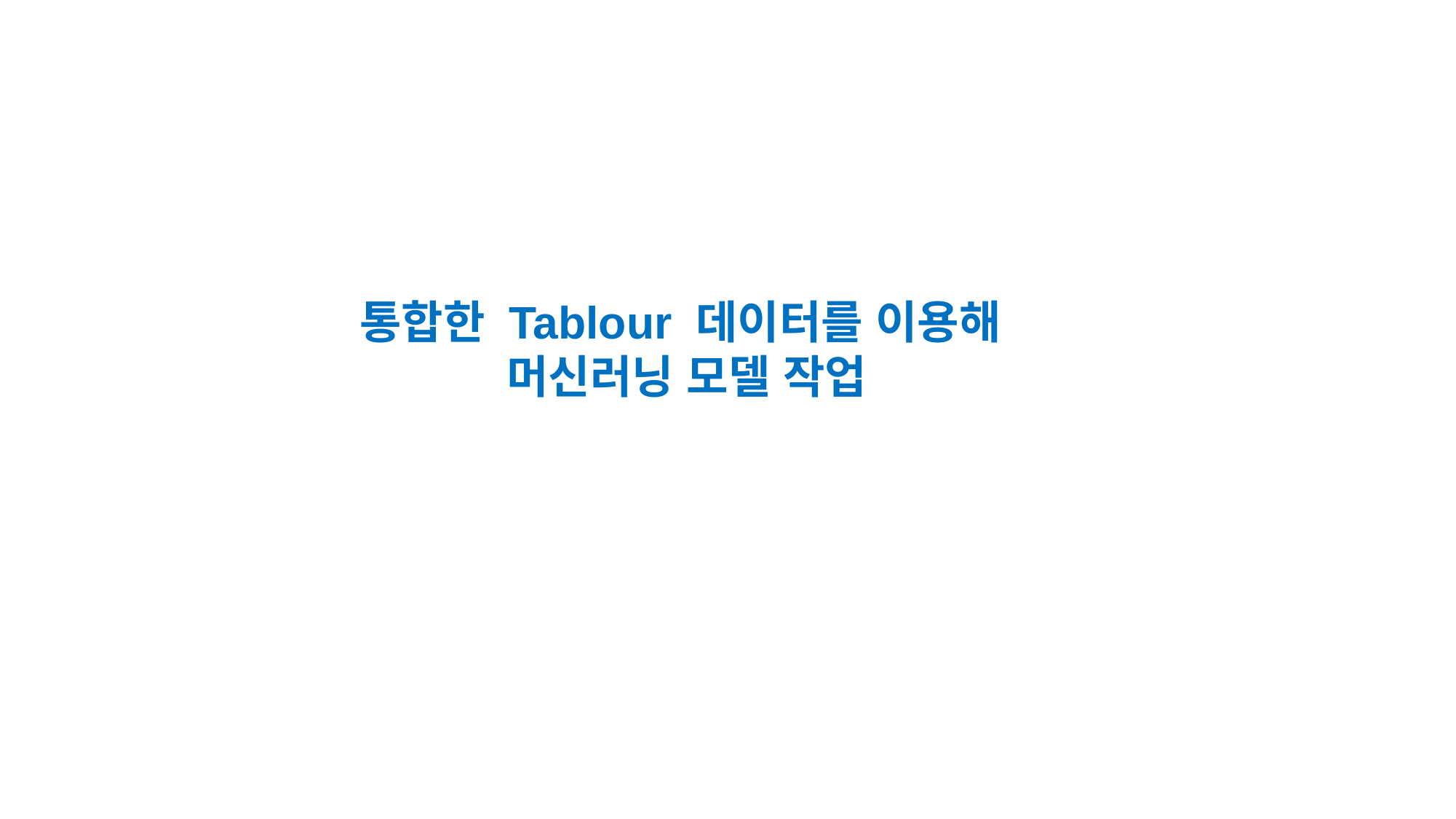

통합한 Tablour 데이터를 이용해
머신러닝 모델 작업